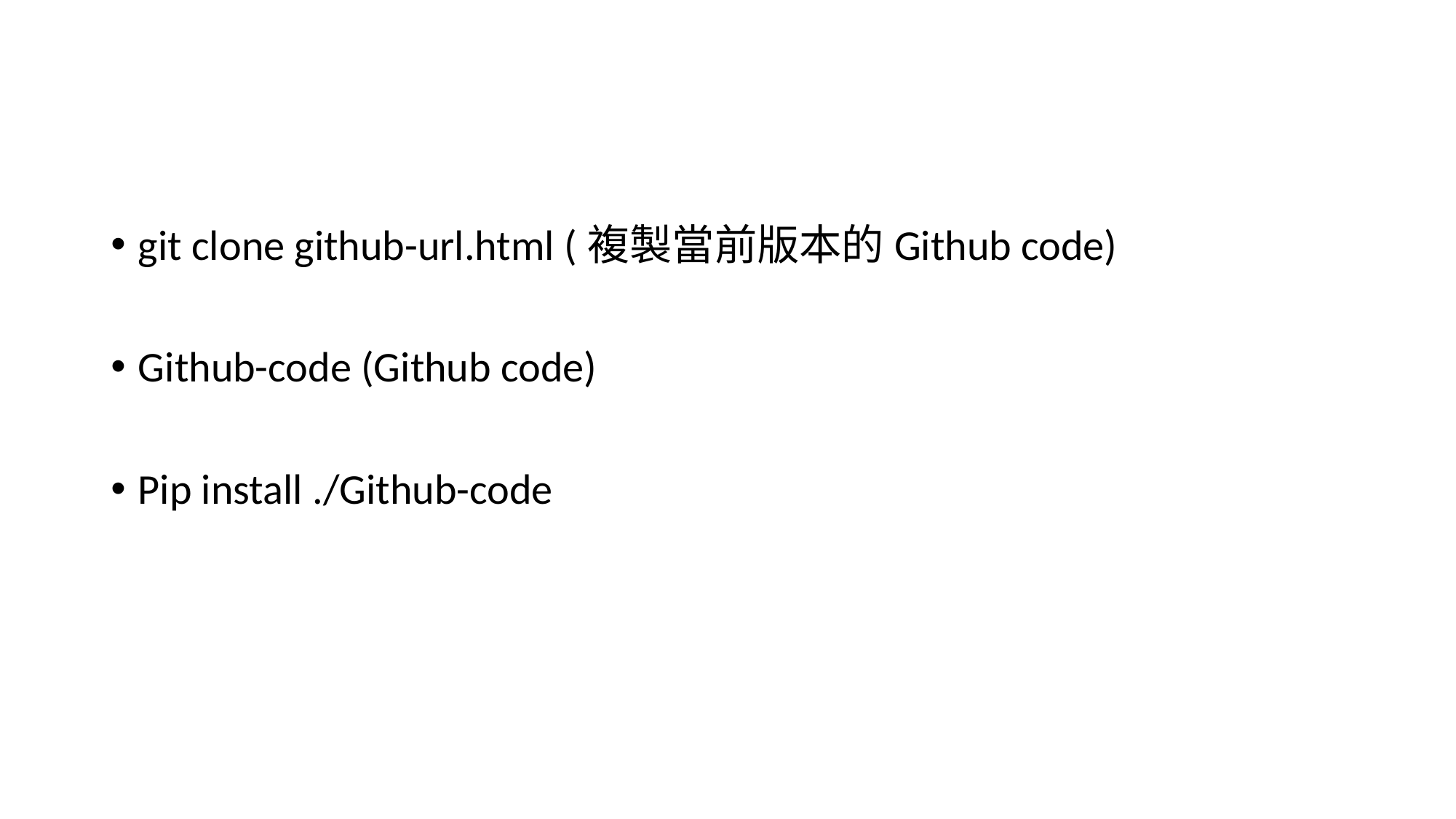

#
git clone github-url.html (複製當前版本的Github code)

Github-code (Github code)

Pip install ./Github-code